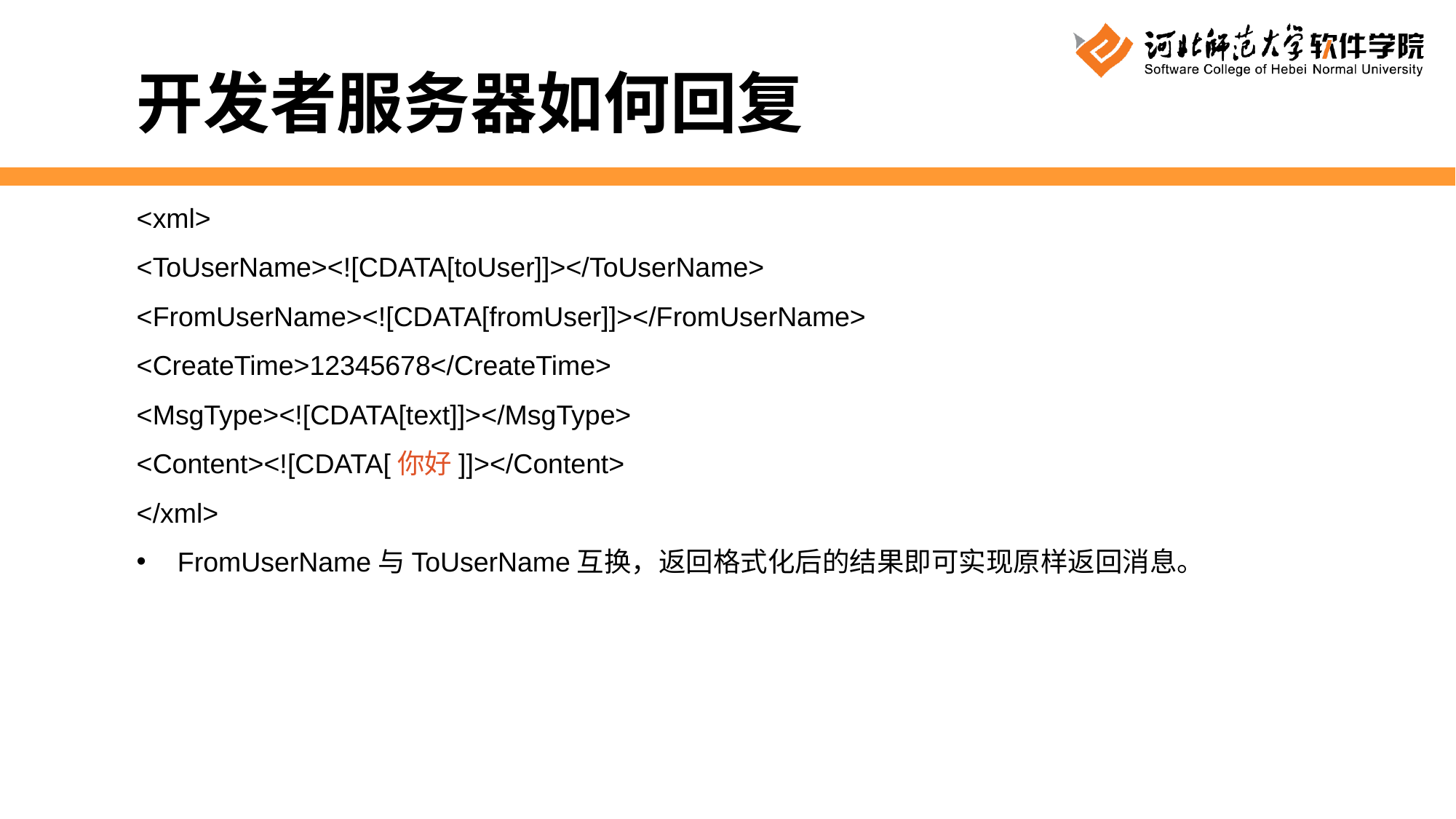

开发者服务器如何回复
<xml>
<ToUserName><![CDATA[toUser]]></ToUserName>
<FromUserName><![CDATA[fromUser]]></FromUserName>
<CreateTime>12345678</CreateTime>
<MsgType><![CDATA[text]]></MsgType>
<Content><![CDATA[你好]]></Content>
</xml>
FromUserName与ToUserName互换，返回格式化后的结果即可实现原样返回消息。